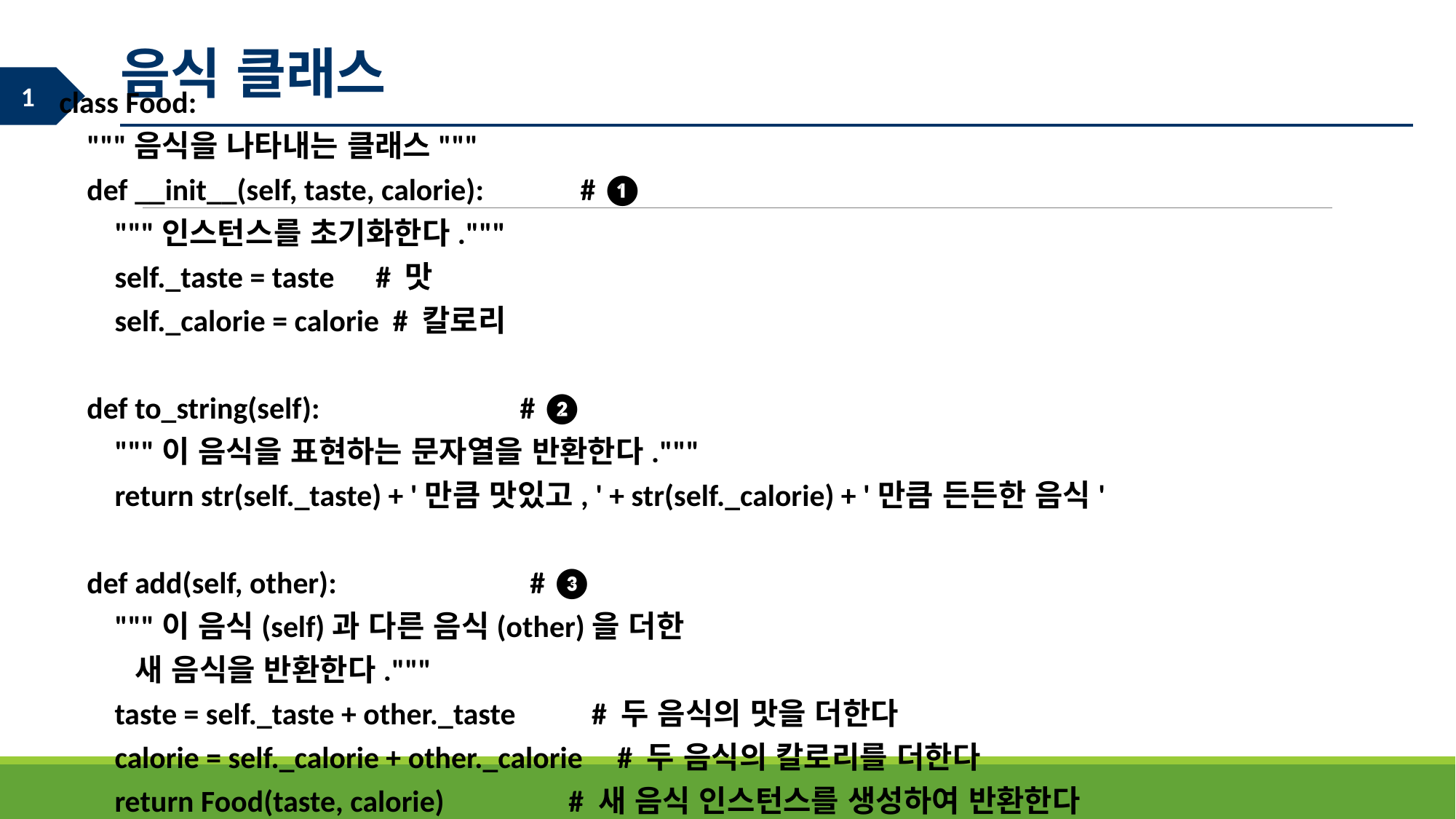

음식 클래스
class Food:
    """음식을 나타내는 클래스"""
    def __init__(self, taste, calorie):              # ❶
        """인스턴스를 초기화한다."""
        self._taste = taste      # 맛
        self._calorie = calorie  # 칼로리

    def to_string(self):                             # ❷
        """이 음식을 표현하는 문자열을 반환한다."""
        return str(self._taste) + '만큼 맛있고, ' + str(self._calorie) + '만큼 든든한 음식'

    def add(self, other):                            # ❸
        """이 음식(self)과 다른 음식(other)을 더한
        새 음식을 반환한다."""
        taste = self._taste + other._taste           # 두 음식의 맛을 더한다
        calorie = self._calorie + other._calorie     # 두 음식의 칼로리를 더한다
        return Food(taste, calorie)                  # 새 음식 인스턴스를 생성하여 반환한다